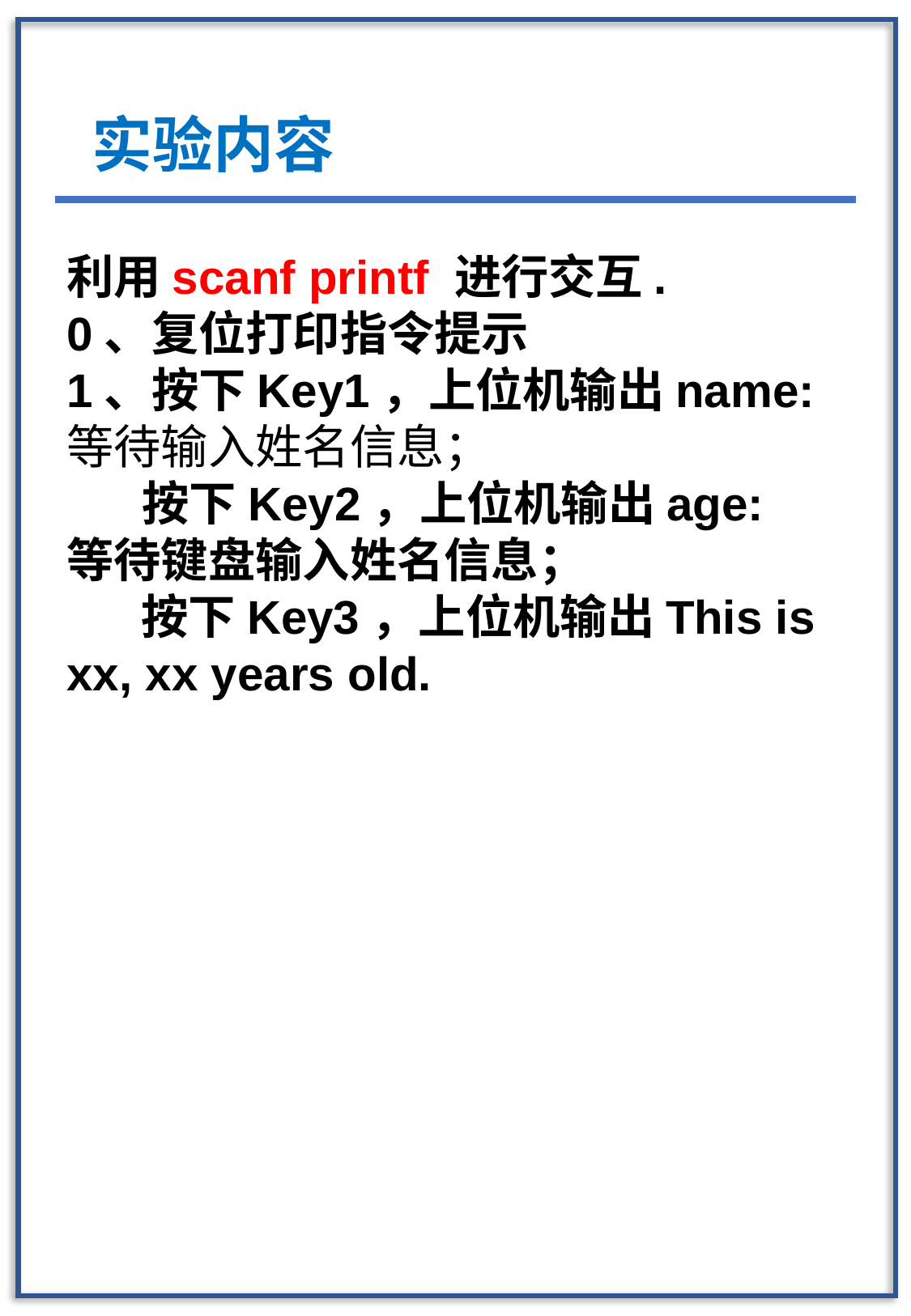

实验内容
利用scanf printf 进行交互.
0、复位打印指令提示
1、按下Key1，上位机输出name: 等待输入姓名信息；
      按下Key2，上位机输出age:    等待键盘输入姓名信息；
      按下Key3，上位机输出This is  xx, xx years old.